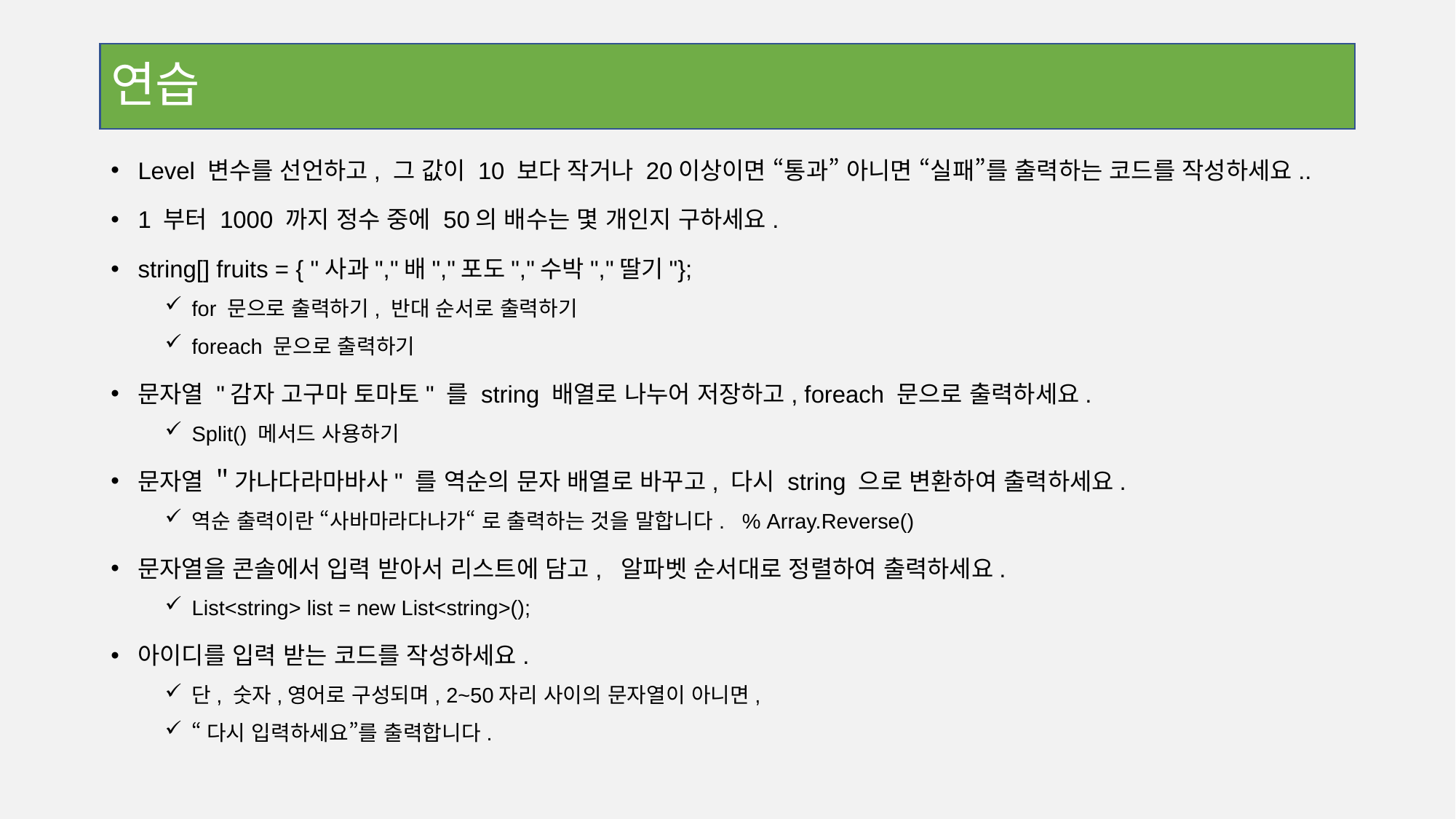

# 연습
Level 변수를 선언하고, 그 값이 10 보다 작거나 20이상이면 “통과” 아니면 “실패”를 출력하는 코드를 작성하세요..
1 부터 1000 까지 정수 중에 50의 배수는 몇 개인지 구하세요.
string[] fruits = { "사과","배","포도","수박","딸기"};
for 문으로 출력하기, 반대 순서로 출력하기
foreach 문으로 출력하기
문자열 "감자 고구마 토마토" 를 string 배열로 나누어 저장하고, foreach 문으로 출력하세요.
Split() 메서드 사용하기
문자열 ＂가나다라마바사" 를 역순의 문자 배열로 바꾸고, 다시 string 으로 변환하여 출력하세요.
역순 출력이란 “사바마라다나가“ 로 출력하는 것을 말합니다.   % Array.Reverse()
문자열을 콘솔에서 입력 받아서 리스트에 담고,  알파벳 순서대로 정렬하여 출력하세요.
List<string> list = new List<string>();
아이디를 입력 받는 코드를 작성하세요.
단, 숫자,영어로 구성되며, 2~50자리 사이의 문자열이 아니면,
“다시 입력하세요”를 출력합니다.